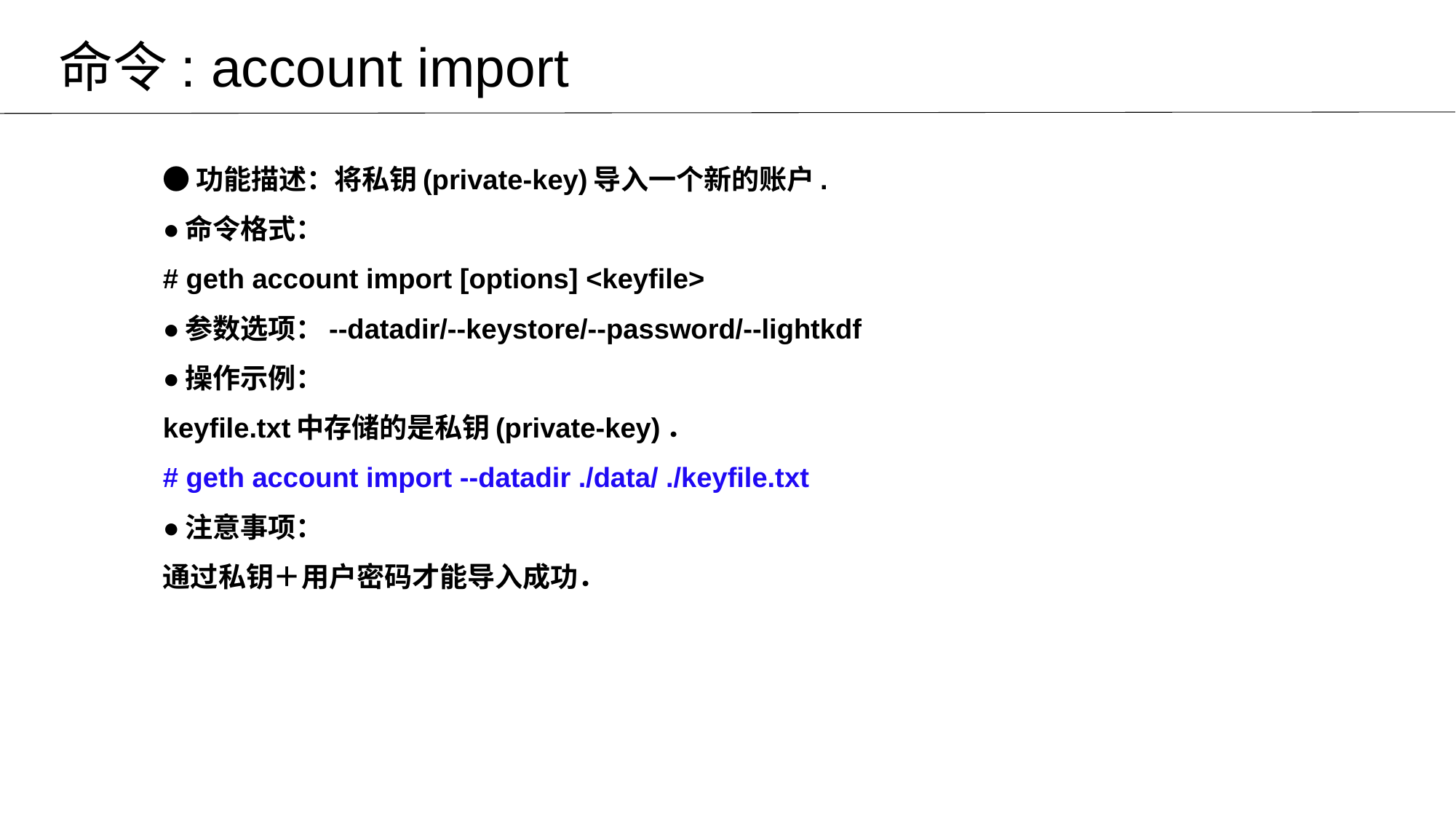

命令: account import
# ●功能描述：将私钥(private-key)导入一个新的账户. ●命令格式： # geth account import [options] <keyfile> ●参数选项：--datadir/--keystore/--password/--lightkdf ●操作示例： keyfile.txt中存储的是私钥(private-key)． # geth account import --datadir ./data/ ./keyfile.txt ●注意事项： 通过私钥＋用户密码才能导入成功．